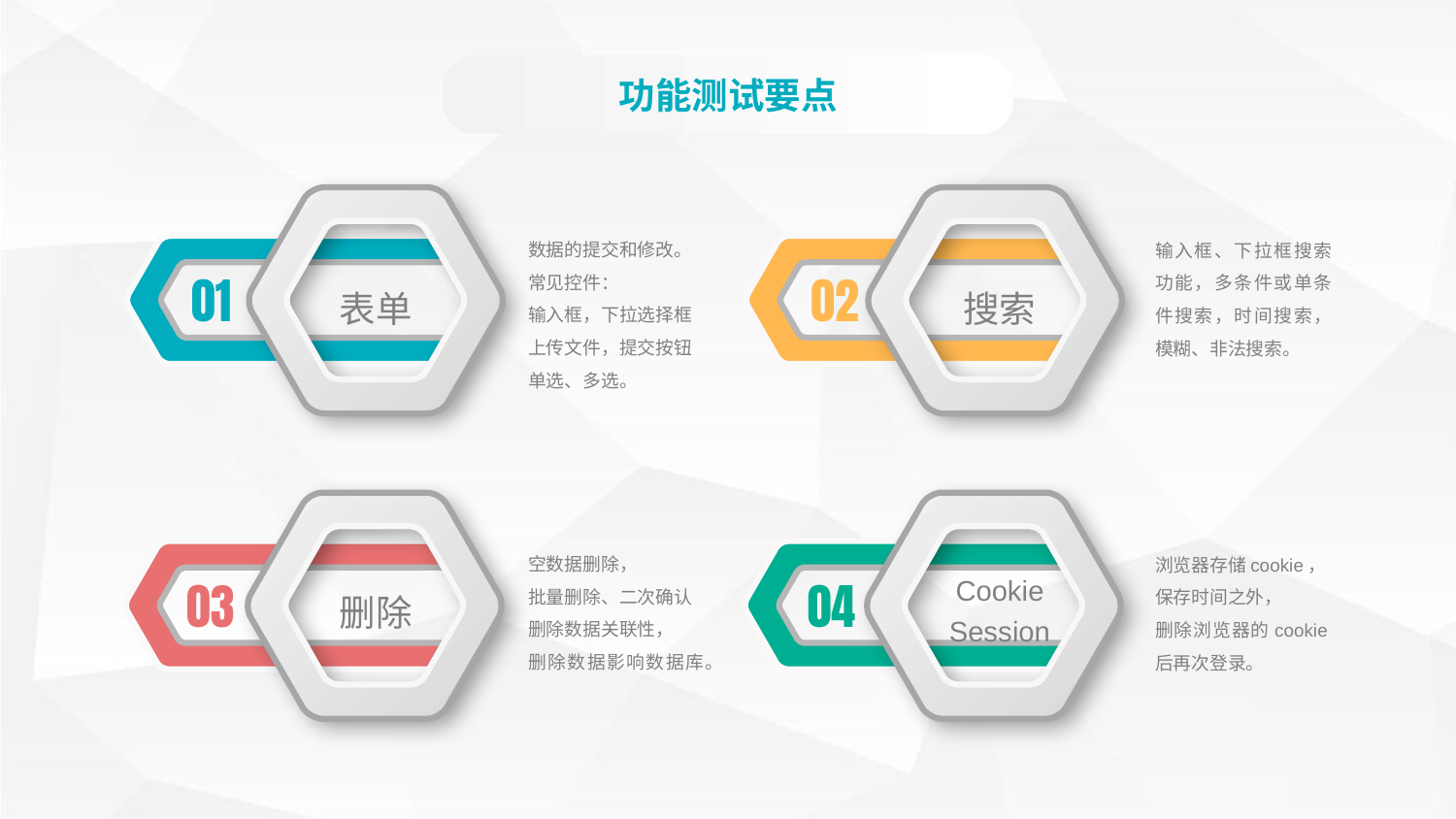

功能测试要点

数据的提交和修改。
常见控件：
输入框，下拉选择框
上传文件，提交按钮
单选、多选。
输入框、下拉框搜索功能，多条件或单条件搜索，时间搜索，模糊、非法搜索。

01
02
表单
搜索

空数据删除，
批量删除、二次确认
删除数据关联性，
删除数据影响数据库。
浏览器存储cookie，
保存时间之外，
删除浏览器的cookie后再次登录。

Cookie
Session
03
04
删除